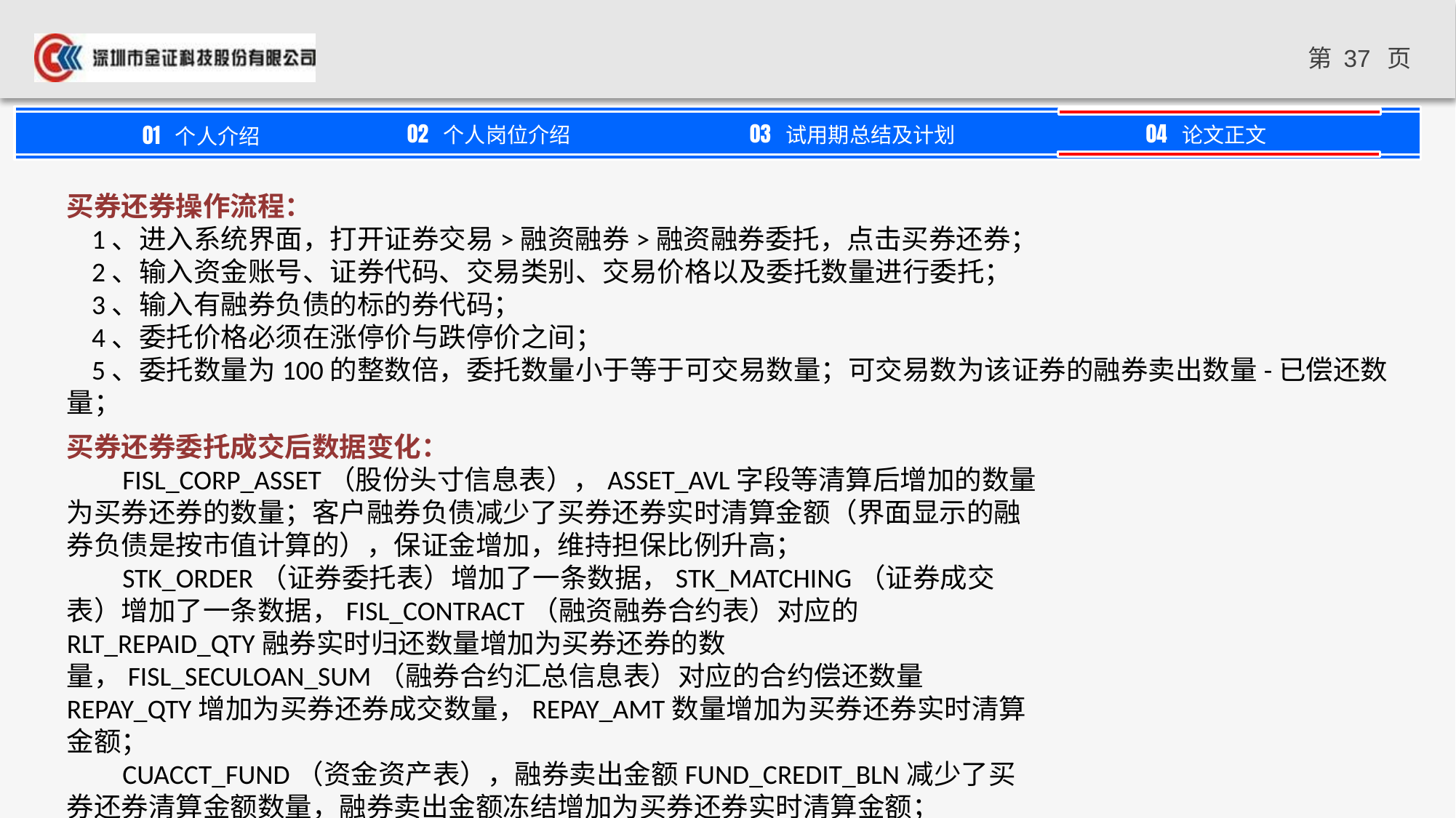

买券还券操作流程：
    1、进入系统界面，打开证券交易>融资融券>融资融券委托，点击买券还券；
    2、输入资金账号、证券代码、交易类别、交易价格以及委托数量进行委托；
    3、输入有融券负债的标的券代码；
    4、委托价格必须在涨停价与跌停价之间；
    5、委托数量为100的整数倍，委托数量小于等于可交易数量；可交易数为该证券的融券卖出数量-已偿还数量；
买券还券委托成交后数据变化：
         FISL_CORP_ASSET（股份头寸信息表），ASSET_AVL字段等清算后增加的数量为买券还券的数量；客户融券负债减少了买券还券实时清算金额（界面显示的融券负债是按市值计算的），保证金增加，维持担保比例升高；
         STK_ORDER（证券委托表）增加了一条数据，STK_MATCHING（证券成交表）增加了一条数据，FISL_CONTRACT（融资融券合约表）对应的RLT_REPAID_QTY融券实时归还数量增加为买券还券的数量，FISL_SECULOAN_SUM（融券合约汇总信息表）对应的合约偿还数量REPAY_QTY增加为买券还券成交数量，REPAY_AMT数量增加为买券还券实时清算金额；
         CUACCT_FUND（资金资产表），融券卖出金额FUND_CREDIT_BLN减少了买券还券清算金额数量，融券卖出金额冻结增加为买券还券实时清算金额；